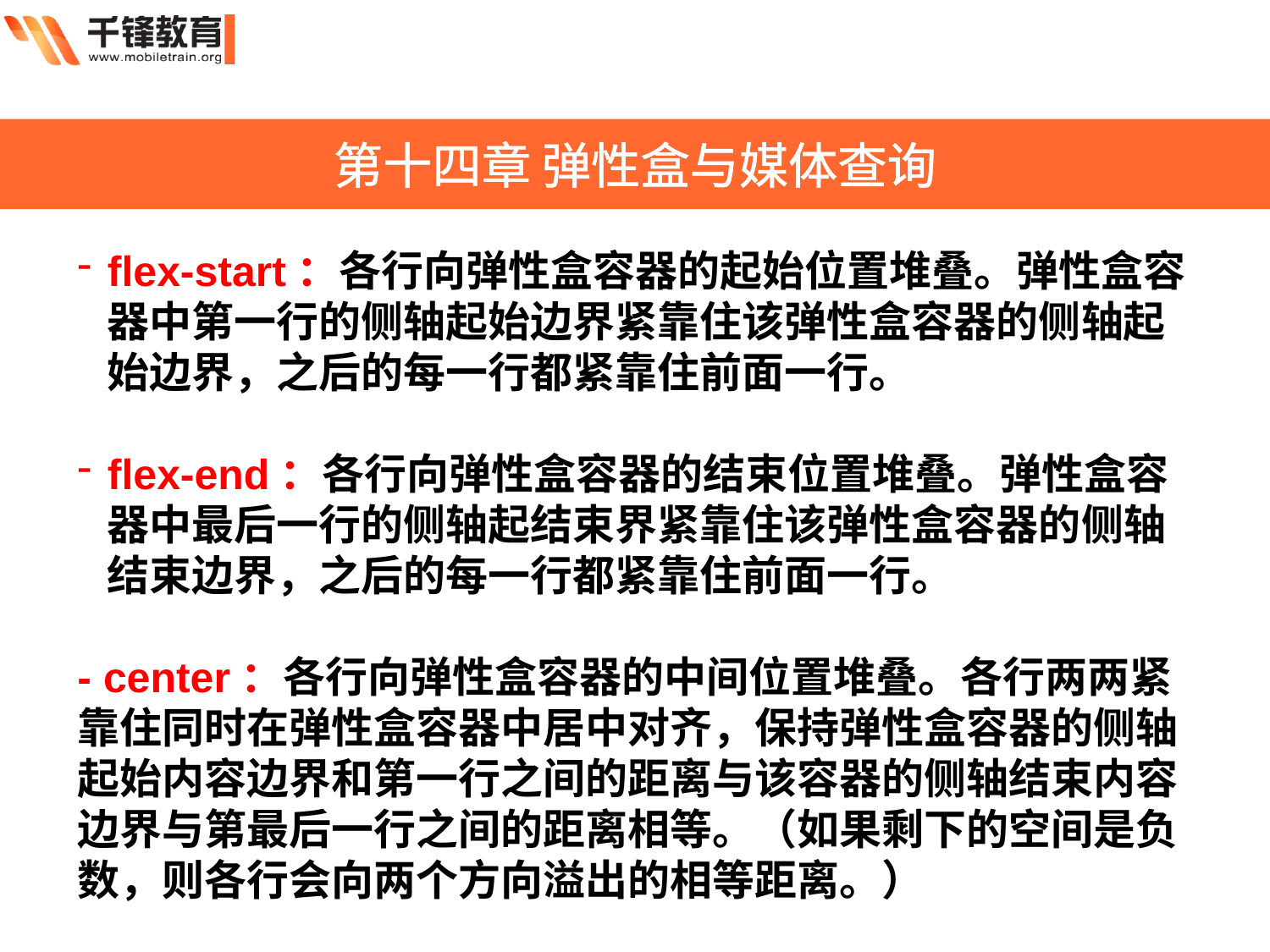

第十四章 弹性盒与媒体查询
flex-start：各行向弹性盒容器的起始位置堆叠。弹性盒容器中第一行的侧轴起始边界紧靠住该弹性盒容器的侧轴起始边界，之后的每一行都紧靠住前面一行。

flex-end：各行向弹性盒容器的结束位置堆叠。弹性盒容器中最后一行的侧轴起结束界紧靠住该弹性盒容器的侧轴结束边界，之后的每一行都紧靠住前面一行。

- center：各行向弹性盒容器的中间位置堆叠。各行两两紧靠住同时在弹性盒容器中居中对齐，保持弹性盒容器的侧轴起始内容边界和第一行之间的距离与该容器的侧轴结束内容边界与第最后一行之间的距离相等。（如果剩下的空间是负数，则各行会向两个方向溢出的相等距离。）